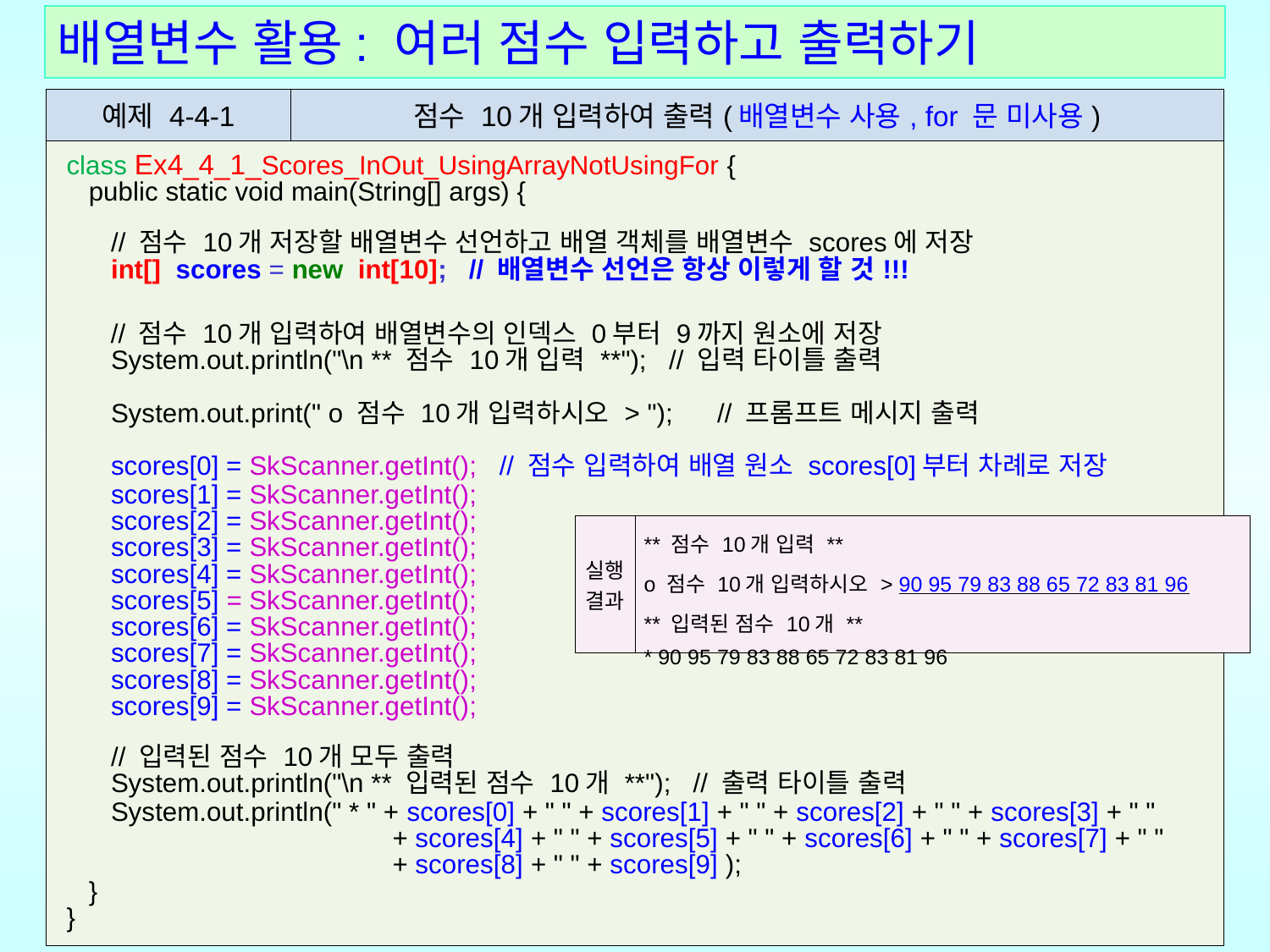

배열변수 활용: 여러 점수 입력하고 출력하기
| 예제 4-4-1 | 점수 10개 입력하여 출력(배열변수 사용, for 문 미사용) |
| --- | --- |
| class Ex4\_4\_1\_Scores\_InOut\_UsingArrayNotUsingFor { public static void main(String[] args) { // 점수 10개 저장할 배열변수 선언하고 배열 객체를 배열변수 scores에 저장 int[] scores = new int[10]; // 배열변수 선언은 항상 이렇게 할 것!!! // 점수 10개 입력하여 배열변수의 인덱스 0부터 9까지 원소에 저장 System.out.println("\n \*\* 점수 10개 입력 \*\*"); // 입력 타이틀 출력 System.out.print(" o 점수 10개 입력하시오 > "); // 프롬프트 메시지 출력 scores[0] = SkScanner.getInt(); // 점수 입력하여 배열 원소 scores[0]부터 차례로 저장 scores[1] = SkScanner.getInt(); scores[2] = SkScanner.getInt(); scores[3] = SkScanner.getInt(); scores[4] = SkScanner.getInt(); scores[5] = SkScanner.getInt(); scores[6] = SkScanner.getInt(); scores[7] = SkScanner.getInt(); scores[8] = SkScanner.getInt(); scores[9] = SkScanner.getInt(); // 입력된 점수 10개 모두 출력 System.out.println("\n \*\* 입력된 점수 10개 \*\*"); // 출력 타이틀 출력 System.out.println(" \* " + scores[0] + " " + scores[1] + " " + scores[2] + " " + scores[3] + " " + scores[4] + " " + scores[5] + " " + scores[6] + " " + scores[7] + " " + scores[8] + " " + scores[9] ); } } |  |
| 실행결과 | \*\* 점수 10개 입력 \*\* o 점수 10개 입력하시오 > 90 95 79 83 88 65 72 83 81 96 \*\* 입력된 점수 10개 \*\* \* 90 95 79 83 88 65 72 83 81 96 |
| --- | --- |